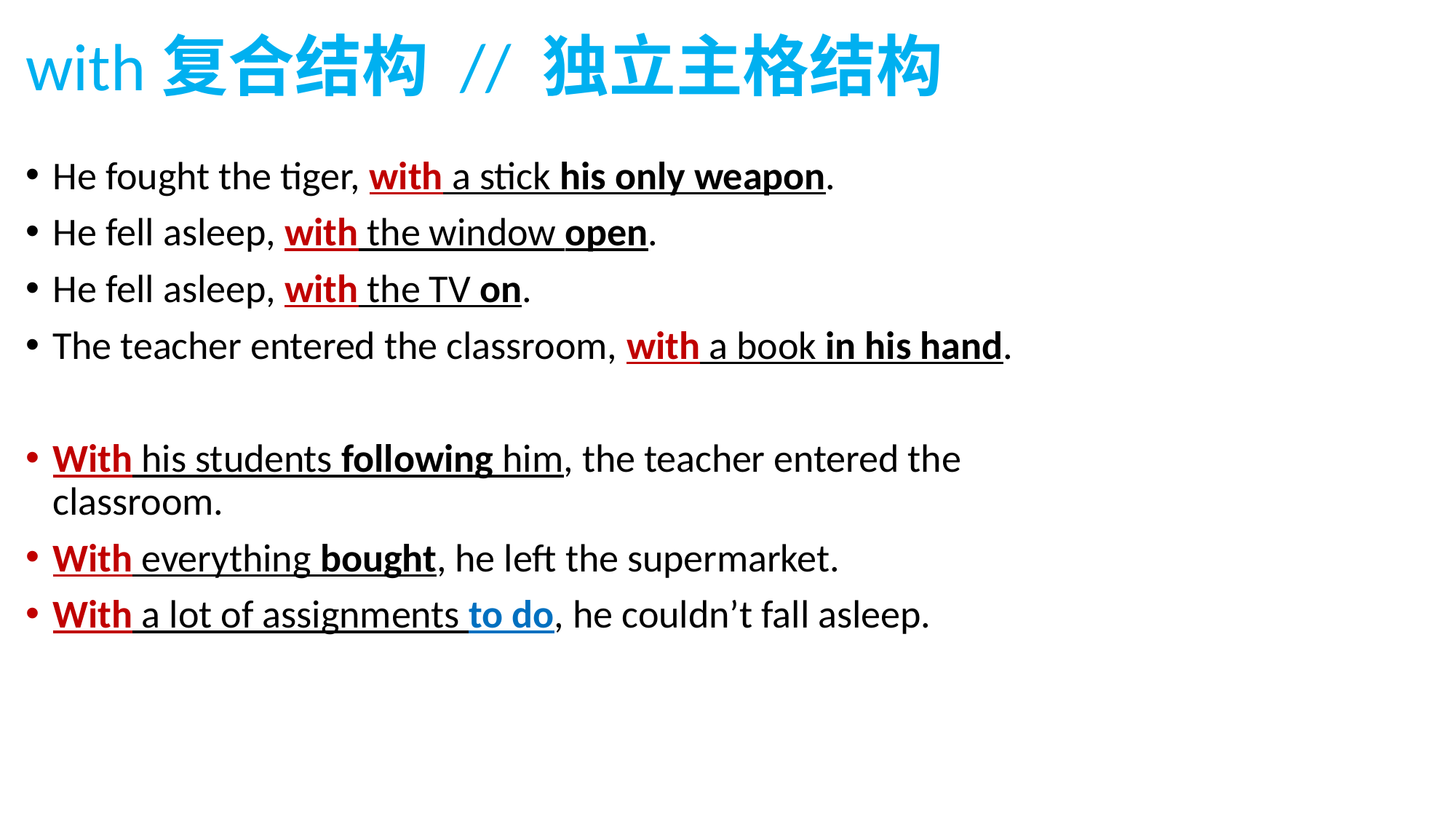

# with复合结构 // 独立主格结构
He fought the tiger, with a stick his only weapon.
He fell asleep, with the window open.
He fell asleep, with the TV on.
The teacher entered the classroom, with a book in his hand.

With his students following him, the teacher entered the classroom.
With everything bought, he left the supermarket.
With a lot of assignments to do, he couldn’t fall asleep.